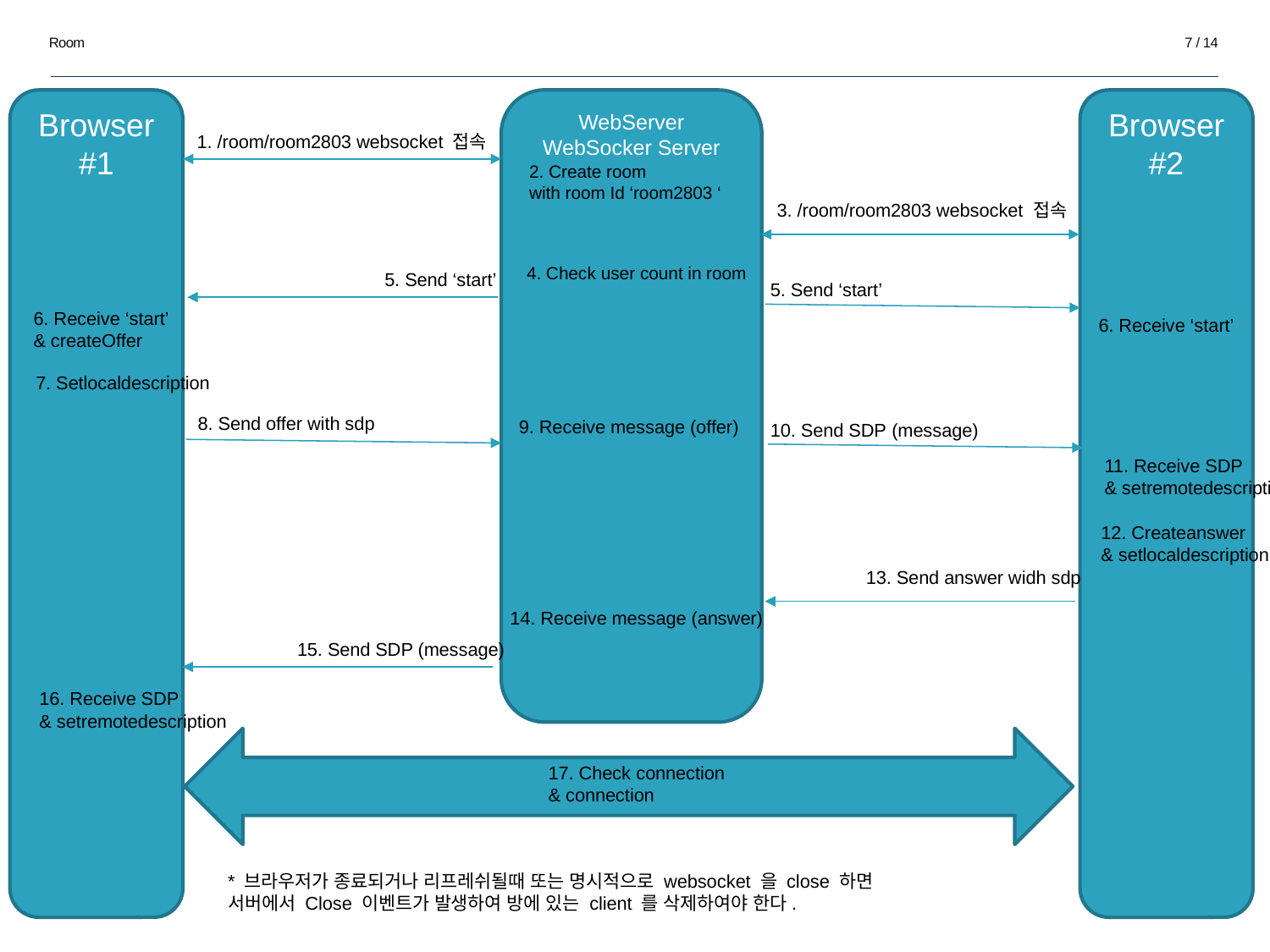

Room
7 / 14
Browser
#2
Browser
#1
WebServer
WebSocker Server
1. /room/room2803 websocket 접속
2. Create room
with room Id ‘room2803 ‘
3. /room/room2803 websocket 접속

4. Check user count in room
5. Send ‘start’
5. Send ‘start’
6. Receive ‘start’
& createOffer
6. Receive ‘start’
7. Setlocaldescription
8. Send offer with sdp
9. Receive message (offer)
10. Send SDP (message)
11. Receive SDP
& setremotedescription
12. Createanswer
& setlocaldescription
13. Send answer widh sdp
14. Receive message (answer)
15. Send SDP (message)
16. Receive SDP
& setremotedescription

17. Check connection
& connection
* 브라우저가 종료되거나 리프레쉬될때 또는 명시적으로 websocket 을 close 하면
서버에서 Close 이벤트가 발생하여 방에 있는 client 를 삭제하여야 한다.